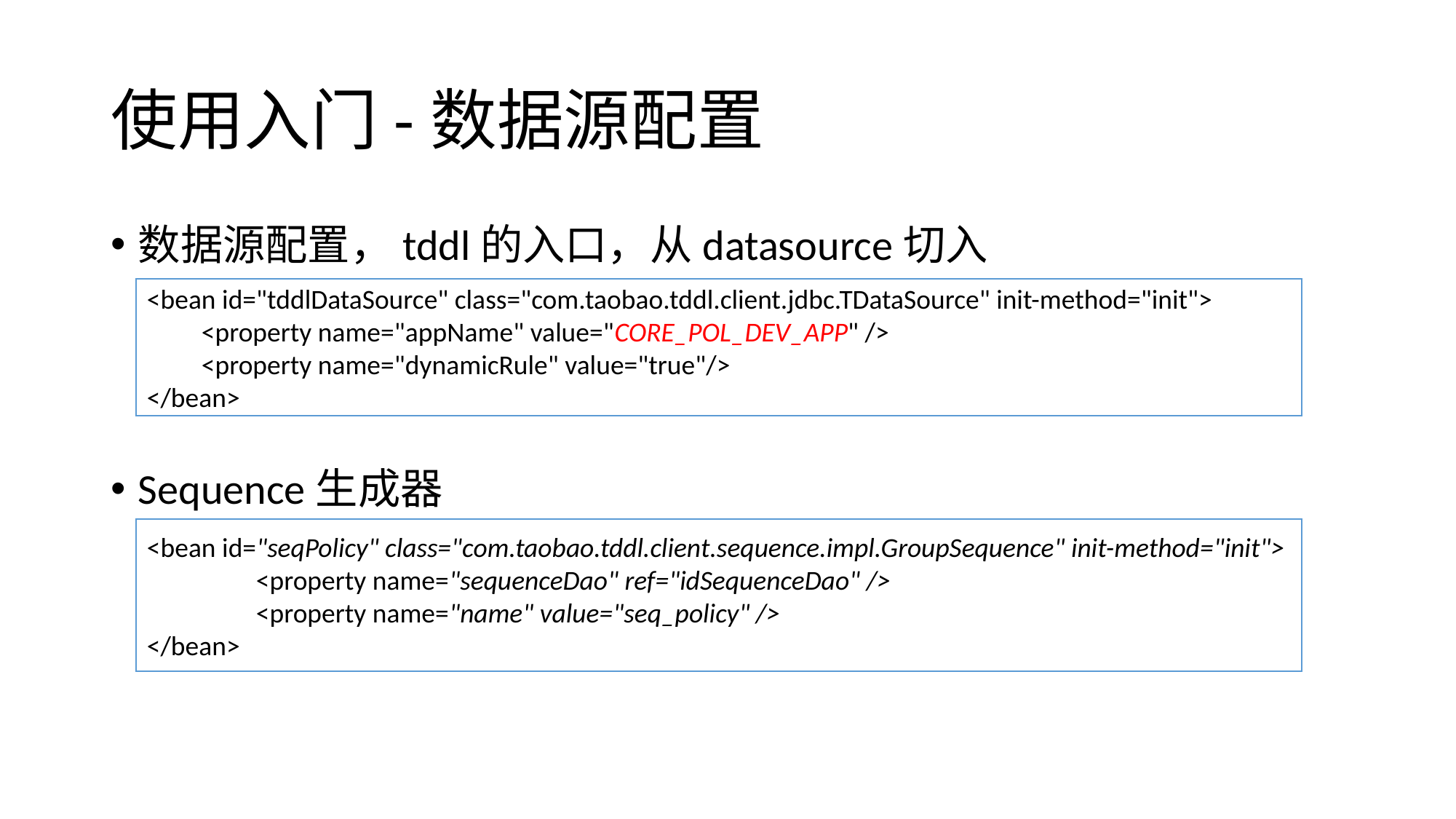

# 使用入门-数据源配置
数据源配置，tddl的入口，从datasource切入

Sequence生成器

<bean id="tddlDataSource" class="com.taobao.tddl.client.jdbc.TDataSource" init-method="init">
<property name="appName" value="CORE_POL_DEV_APP" />
<property name="dynamicRule" value="true"/>
</bean>
<bean id="seqPolicy" class="com.taobao.tddl.client.sequence.impl.GroupSequence" init-method="init">
	<property name="sequenceDao" ref="idSequenceDao" />
	<property name="name" value="seq_policy" />
</bean>